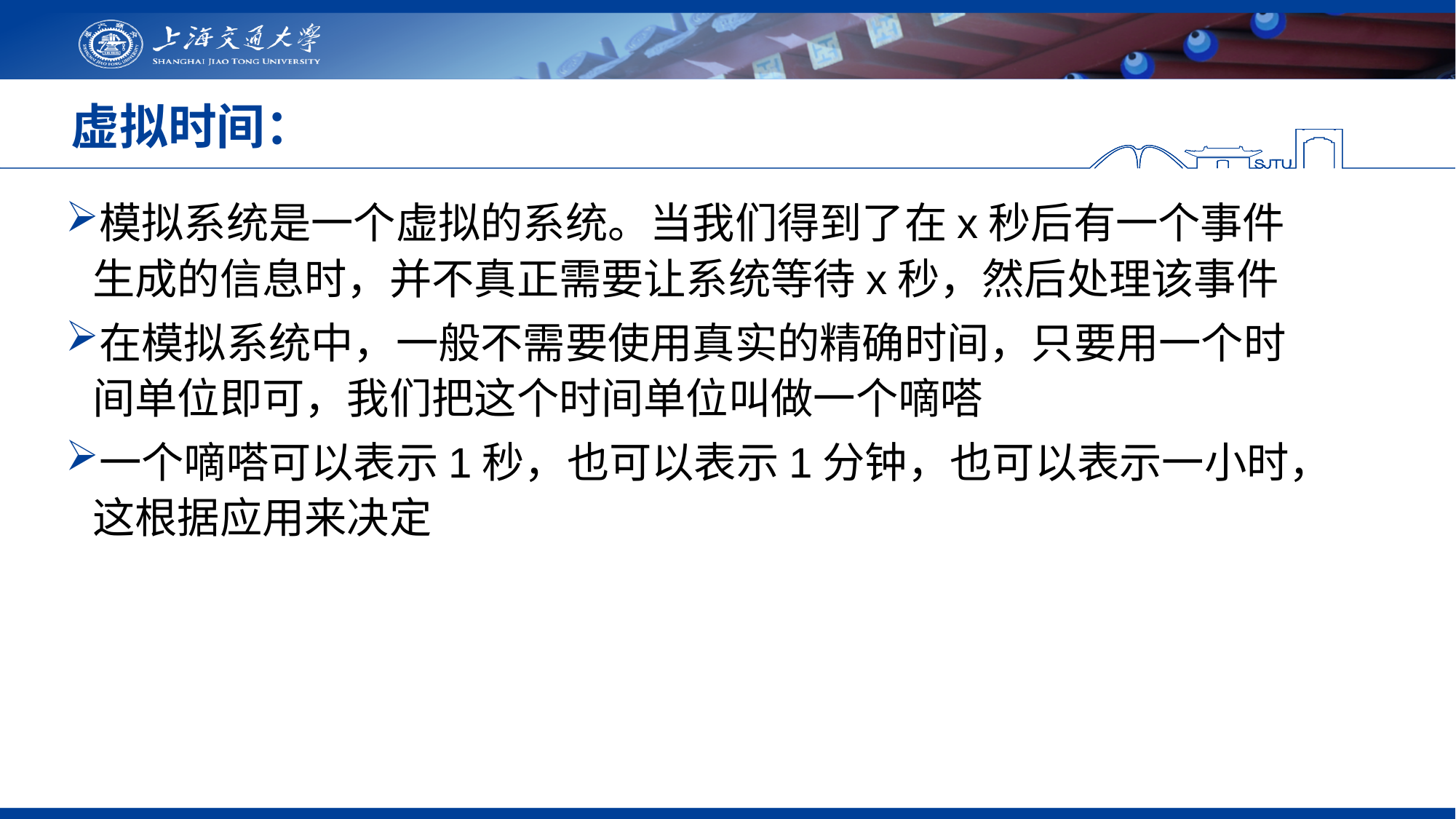

# 虚拟时间：
模拟系统是一个虚拟的系统。当我们得到了在x秒后有一个事件生成的信息时，并不真正需要让系统等待x秒，然后处理该事件
在模拟系统中，一般不需要使用真实的精确时间，只要用一个时间单位即可，我们把这个时间单位叫做一个嘀嗒
一个嘀嗒可以表示1秒，也可以表示1分钟，也可以表示一小时，这根据应用来决定